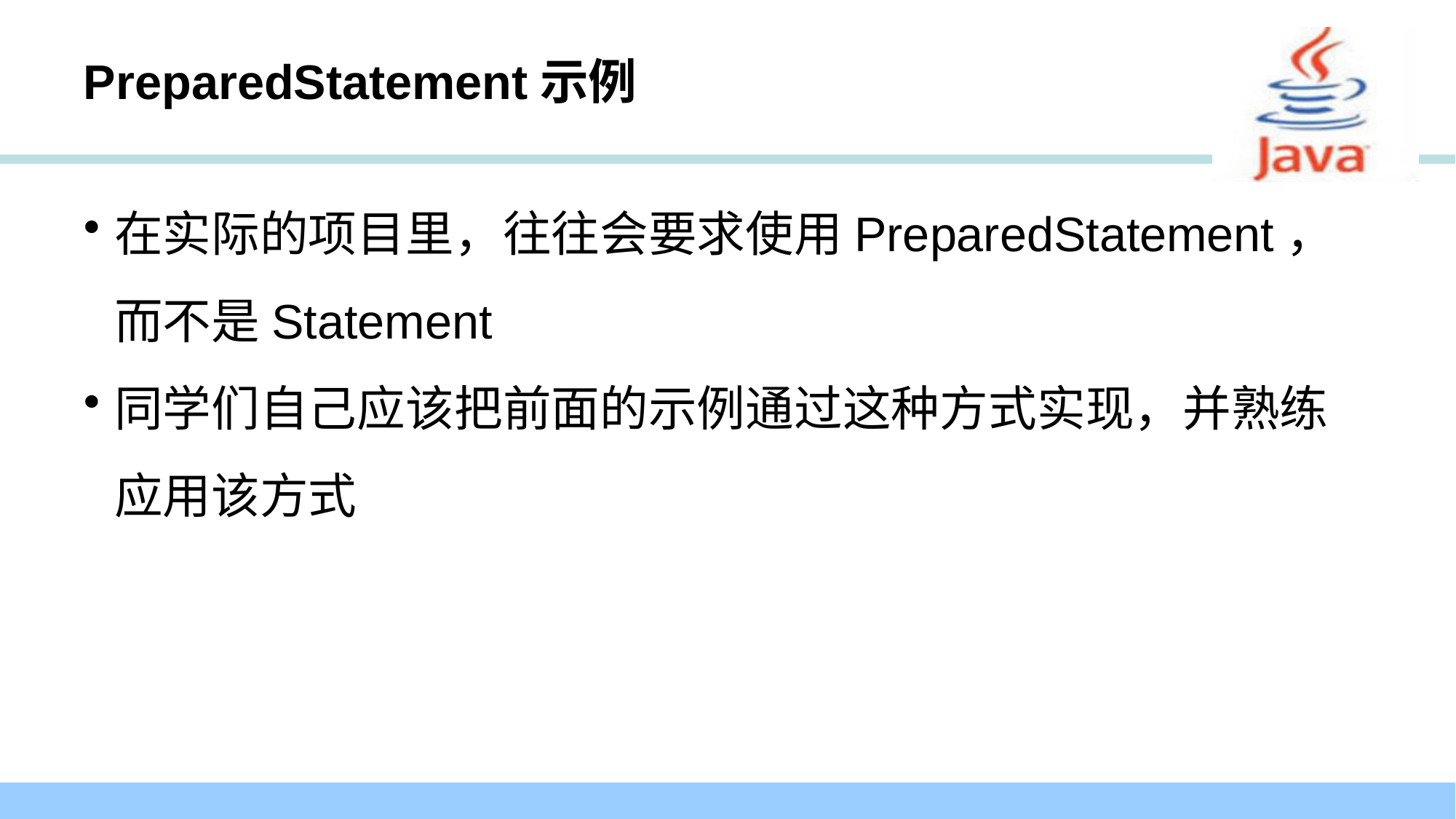

# PreparedStatement示例
在实际的项目里，往往会要求使用PreparedStatement，而不是Statement
同学们自己应该把前面的示例通过这种方式实现，并熟练应用该方式